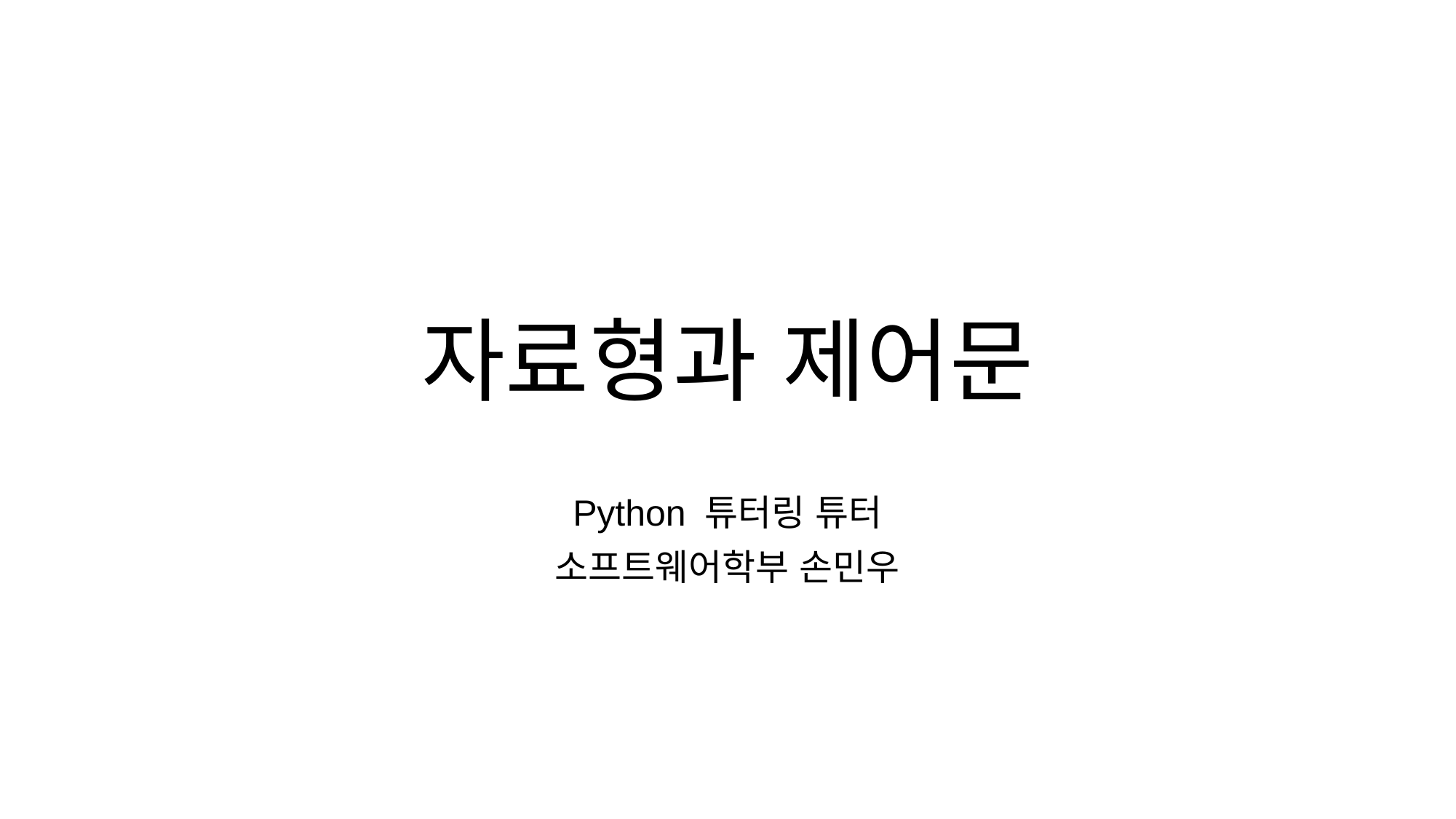

# 자료형과 제어문

Python 튜터링 튜터
소프트웨어학부 손민우